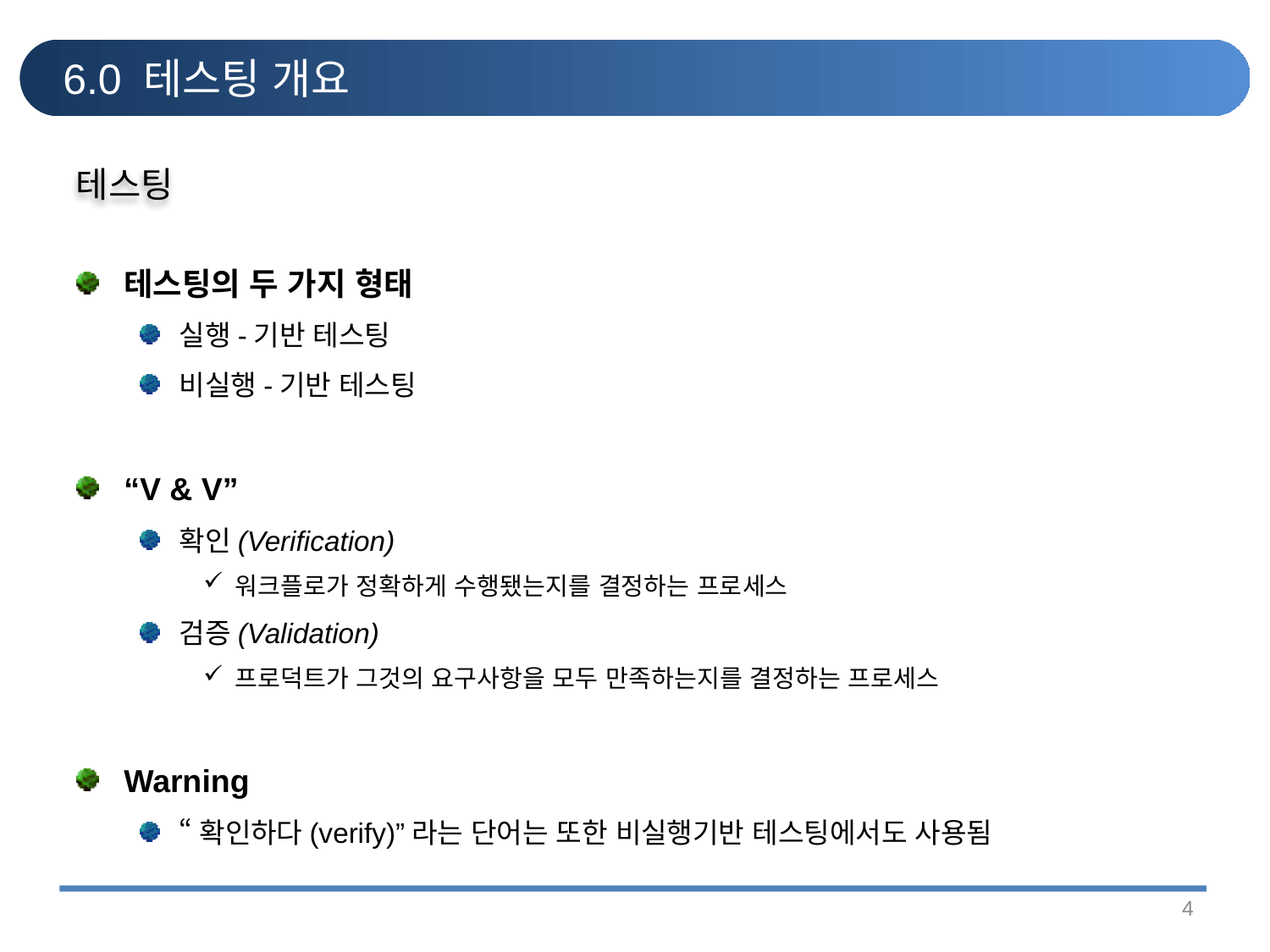

# 6.0 테스팅 개요
테스팅
테스팅의 두 가지 형태
실행-기반 테스팅
비실행-기반 테스팅

“V & V”
확인(Verification)
워크플로가 정확하게 수행됐는지를 결정하는 프로세스
검증(Validation)
프로덕트가 그것의 요구사항을 모두 만족하는지를 결정하는 프로세스

Warning
“확인하다(verify)”라는 단어는 또한 비실행기반 테스팅에서도 사용됨

4